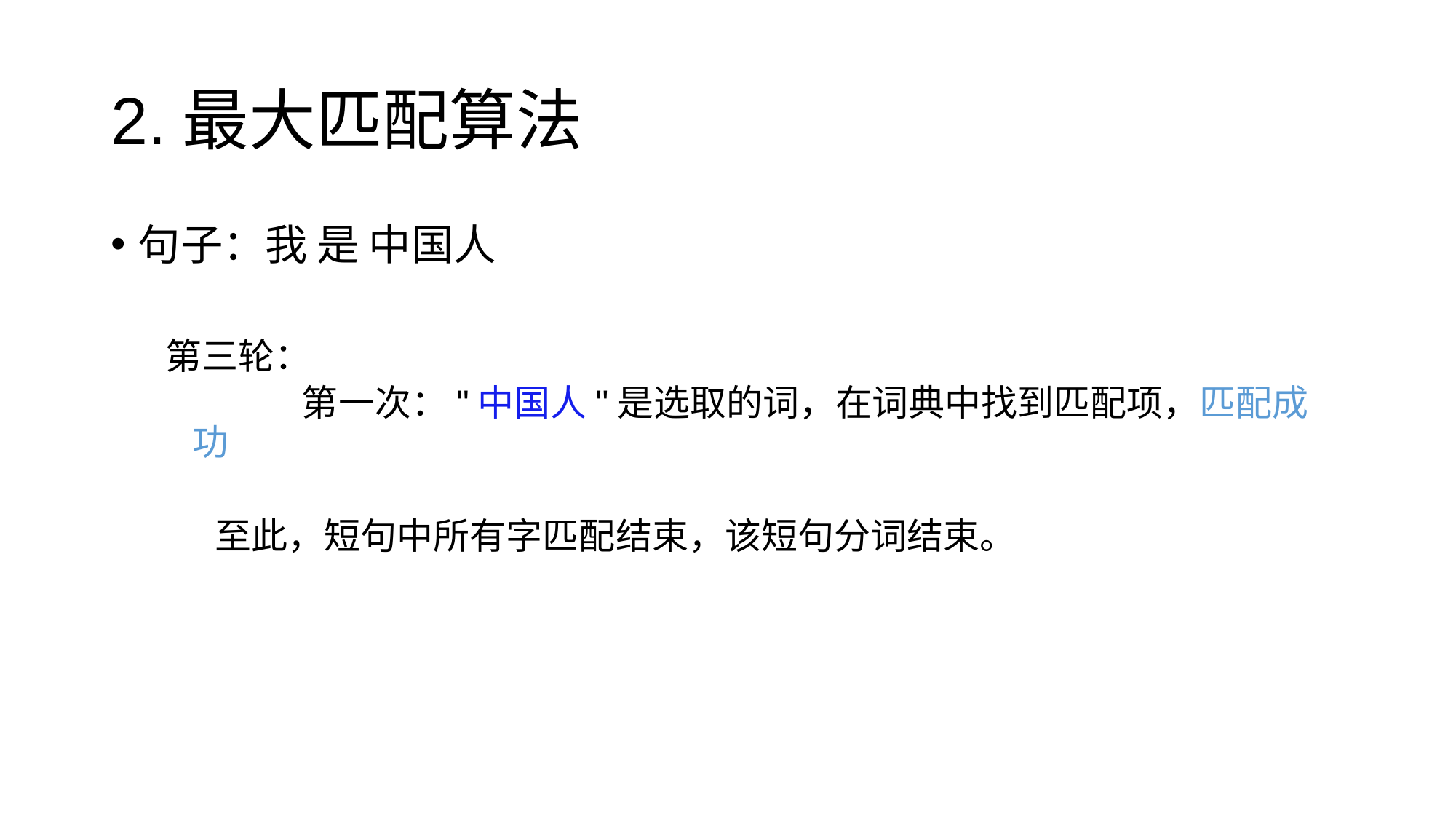

# 2.最大匹配算法
句子：我 是 中国人

第三轮：
		第一次："中国人"是选取的词，在词典中找到匹配项，匹配成功

     至此，短句中所有字匹配结束，该短句分词结束。